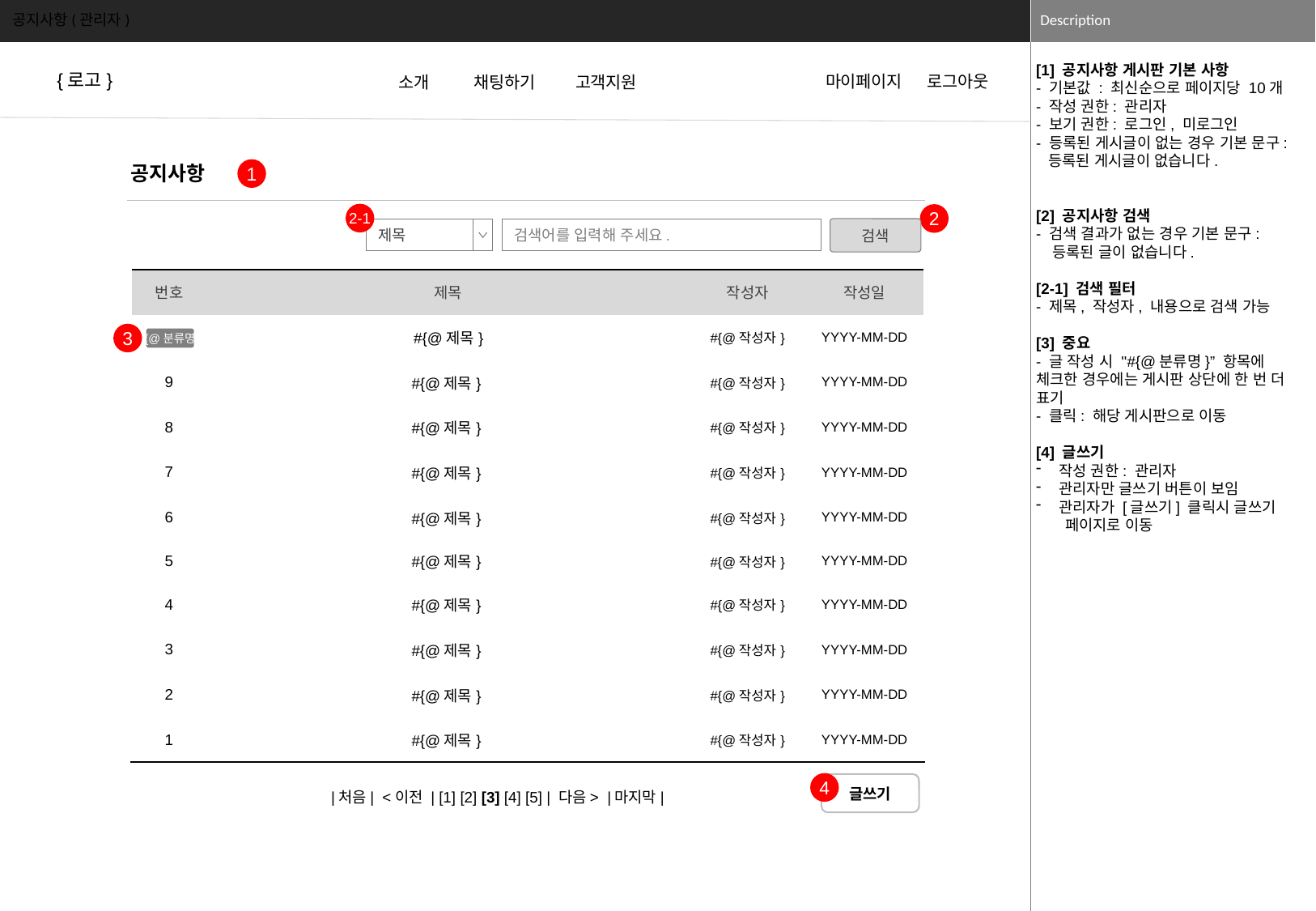

공지사항(관리자)

[1] 공지사항 게시판 기본 사항
- 기본값 : 최신순으로 페이지당 10개
- 작성 권한: 관리자
- 보기 권한: 로그인, 미로그인
- 등록된 게시글이 없는 경우 기본 문구:
  등록된 게시글이 없습니다.

[2] 공지사항 검색
- 검색 결과가 없는 경우 기본 문구:
   등록된 글이 없습니다.

[2-1] 검색 필터
- 제목, 작성자, 내용으로 검색 가능

[3] 중요
- 글 작성 시 ''#{@분류명}” 항목에 체크한 경우에는 게시판 상단에 한 번 더 표기
- 클릭: 해당 게시판으로 이동

[4] 글쓰기
작성 권한: 관리자
관리자만 글쓰기 버튼이 보임
관리자가 [글쓰기] 클릭시 글쓰기
      페이지로 이동

{로고}
마이페이지
로그아웃
소개
채팅하기
고객지원
공지사항
1
2-1
2
검색
검색어를 입력해 주세요.
제목

| 번호 | 제목 | 작성자 | 작성일 |
| --- | --- | --- | --- |
|  | #{@제목} | #{@작성자} | YYYY-MM-DD |
| 9 | #{@제목} | #{@작성자} | YYYY-MM-DD |
| 8 | #{@제목} | #{@작성자} | YYYY-MM-DD |
| 7 | #{@제목} | #{@작성자} | YYYY-MM-DD |
| 6 | #{@제목} | #{@작성자} | YYYY-MM-DD |
| 5 | #{@제목} | #{@작성자} | YYYY-MM-DD |
| 4 | #{@제목} | #{@작성자} | YYYY-MM-DD |
| 3 | #{@제목} | #{@작성자} | YYYY-MM-DD |
| 2 | #{@제목} | #{@작성자} | YYYY-MM-DD |
| 1 | #{@제목} | #{@작성자} | YYYY-MM-DD |
3
#{@분류명}
4
글쓰기
|처음|  <이전 | [1] [2] [3] [4] [5] | 다음>  |마지막|